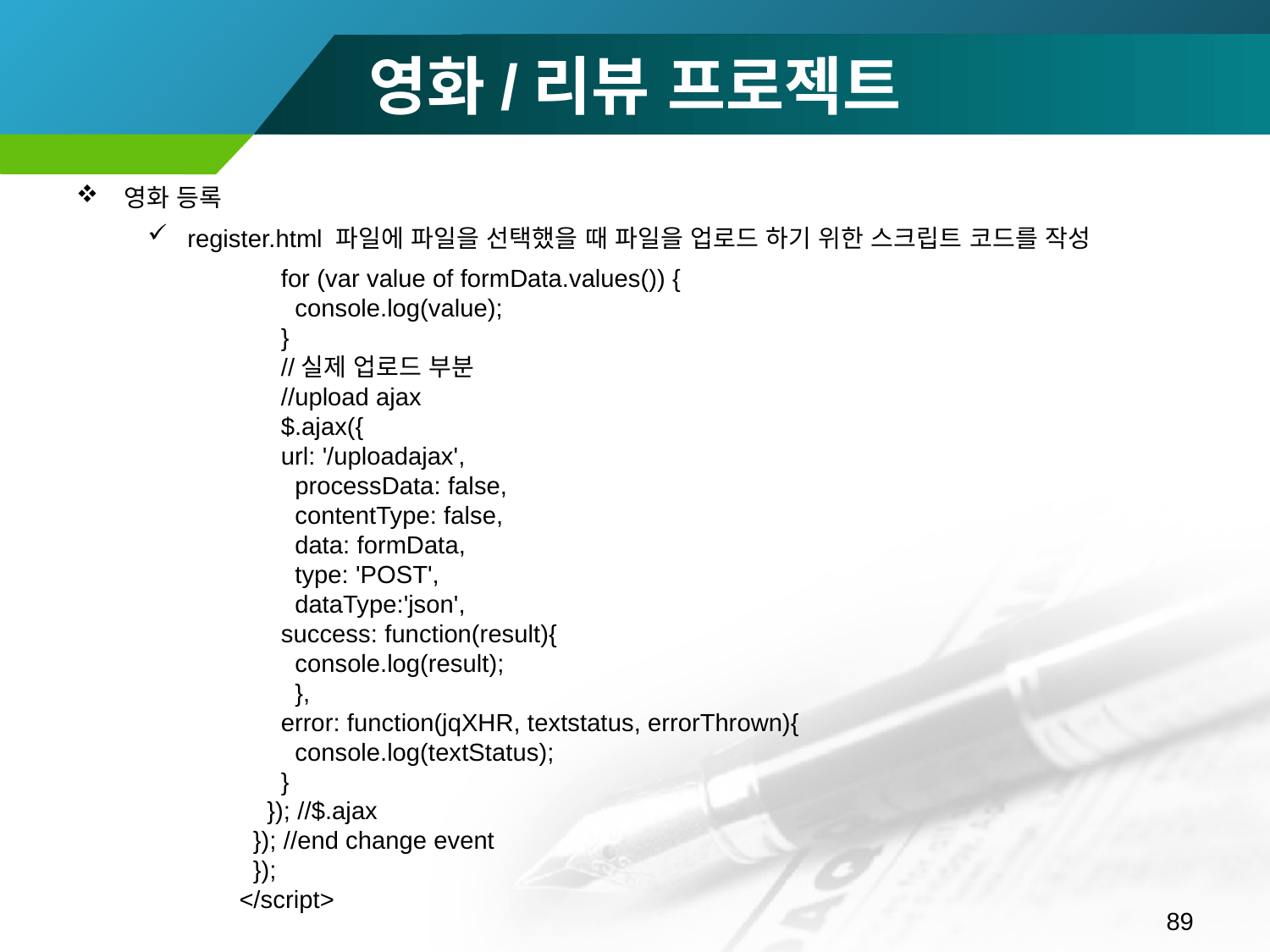

# 영화/리뷰 프로젝트
영화 등록
register.html 파일에 파일을 선택했을 때 파일을 업로드 하기 위한 스크립트 코드를 작성
          for (var value of formData.values()) {
            console.log(value);
          }
          //실제 업로드 부분
          //upload ajax
          $.ajax({
          url: '/uploadajax',
            processData: false,
            contentType: false,
            data: formData,
            type: 'POST',
            dataType:'json',
          success: function(result){
            console.log(result);
            },
          error: function(jqXHR, textstatus, errorThrown){
            console.log(textStatus);
          }
        }); //$.ajax
      }); //end change event
      });
    </script>
89